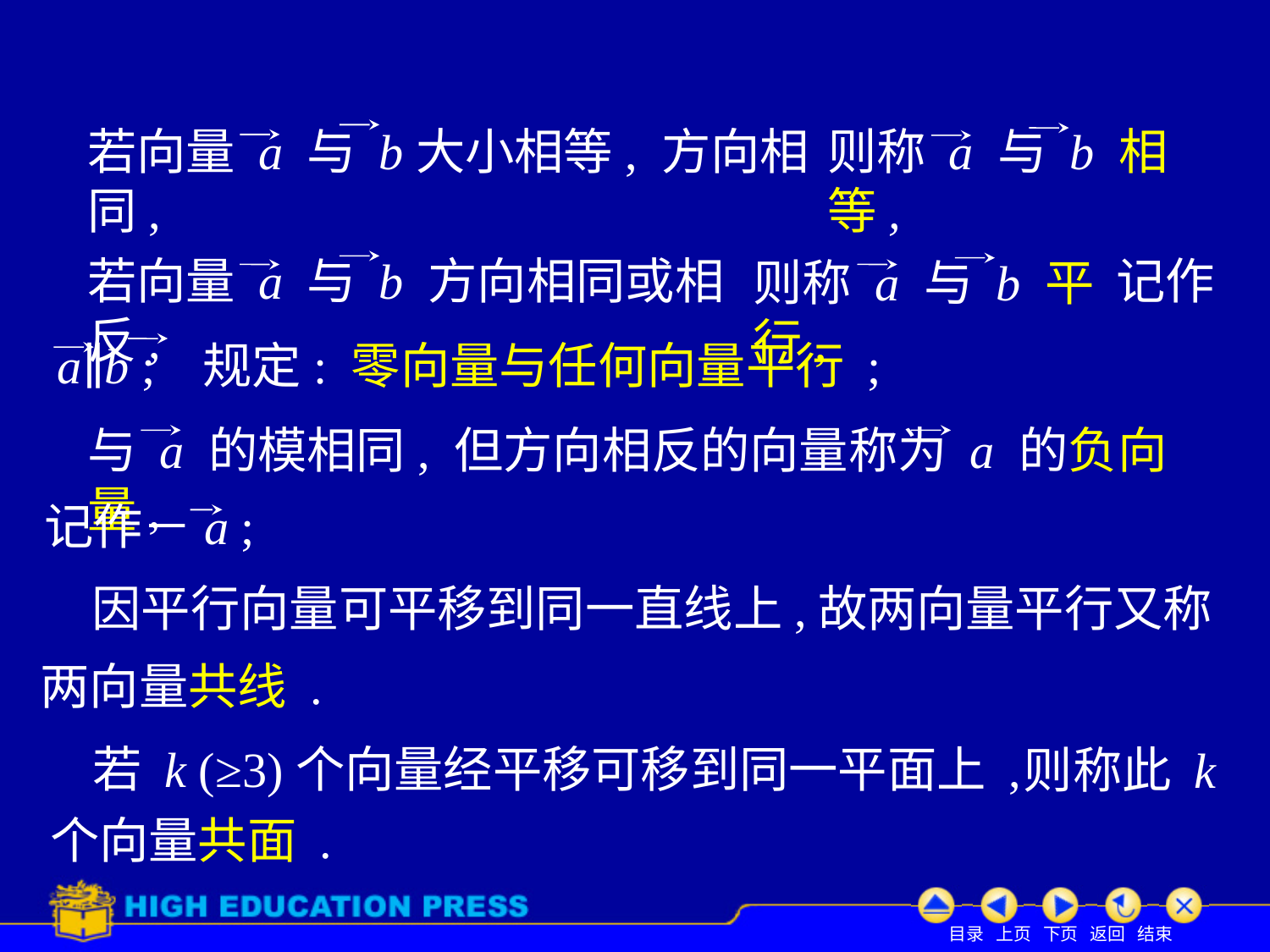

若向量 a 与 b大小相等, 方向相同,

则称 a 与 b 相等,

若向量 a 与 b 方向相同或相反,

记作
则称 a 与 b 平行,

 a∥b ;

规定: 零向量与任何向量平行 ;
与 a 的模相同, 但方向相反的向量称为 a 的负向量,

记作－a ;

因平行向量可平移到同一直线上,
故两向量平行又称
两向量共线 .
若 k (≥3)个向量经平移可移到同一平面上 ,
则称此 k
个向量共面 .